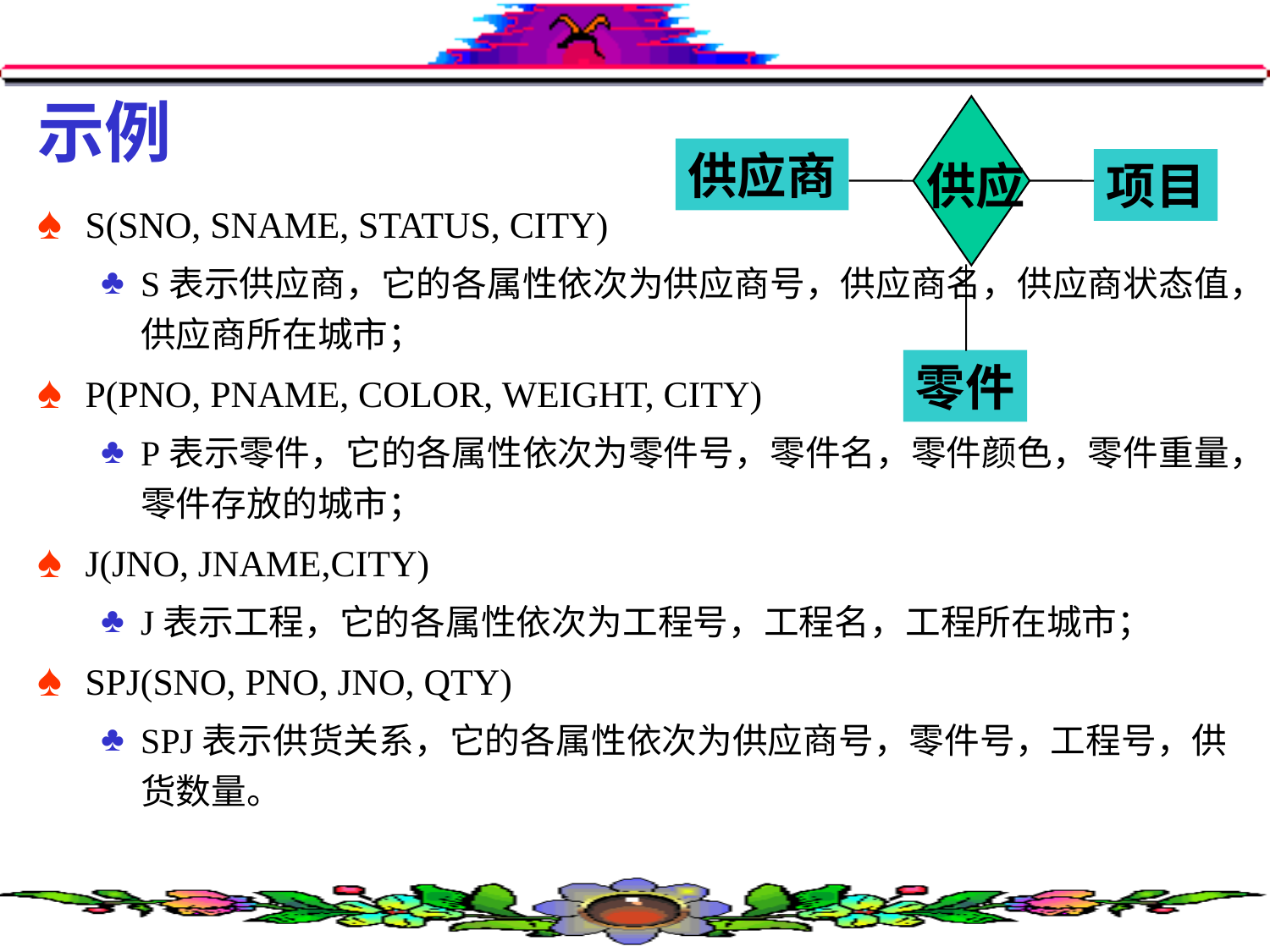

# 示例

供应商
供应
项目

零件
S(SNO, SNAME, STATUS, CITY)
S表示供应商，它的各属性依次为供应商号，供应商名，供应商状态值，供应商所在城市；
P(PNO, PNAME, COLOR, WEIGHT, CITY)
P表示零件，它的各属性依次为零件号，零件名，零件颜色，零件重量，零件存放的城市；
J(JNO, JNAME,CITY)
J表示工程，它的各属性依次为工程号，工程名，工程所在城市；
SPJ(SNO, PNO, JNO, QTY)
SPJ表示供货关系，它的各属性依次为供应商号，零件号，工程号，供货数量。